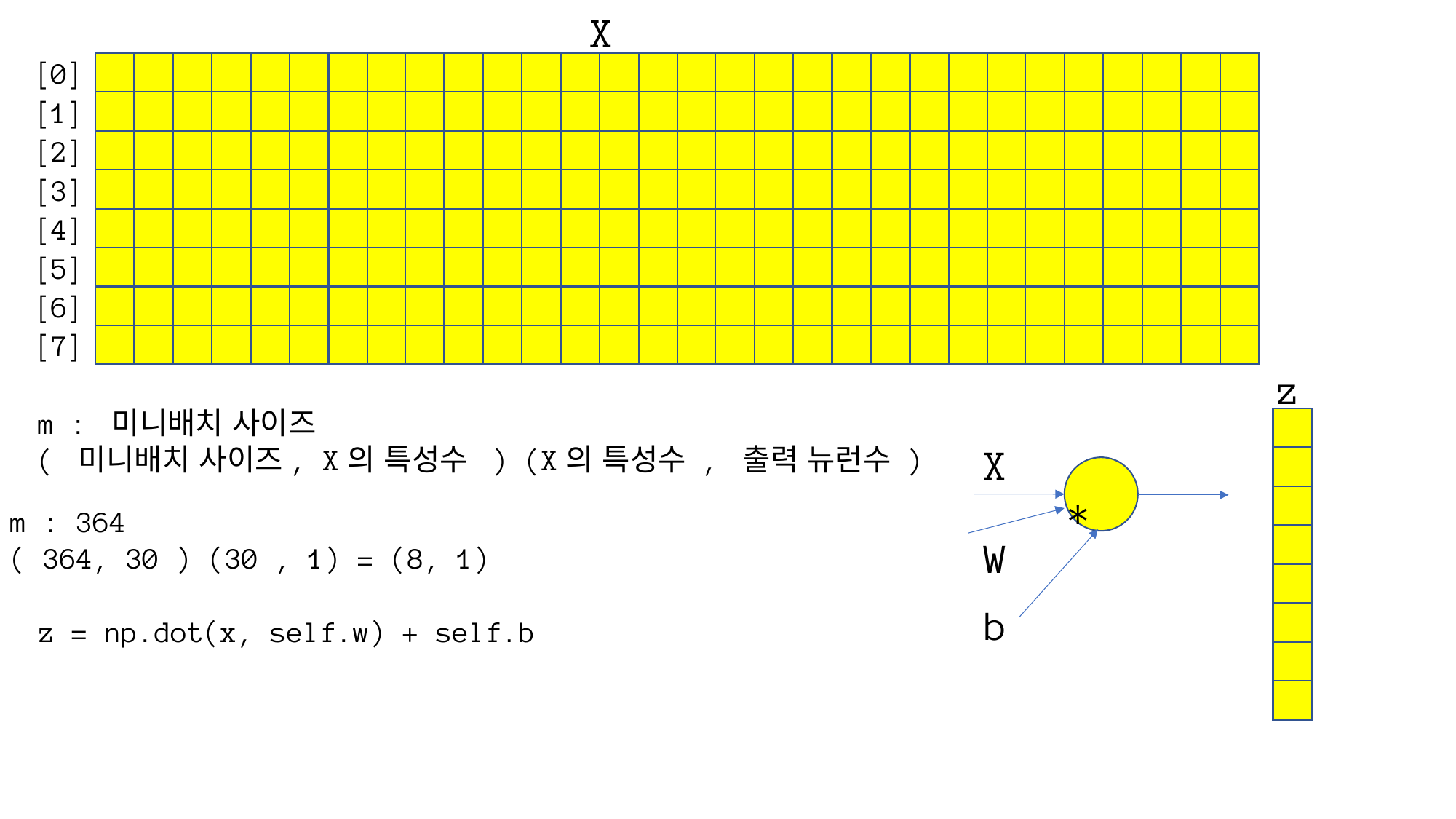

X
[0]

[1]

[2]

[3]

[4]

[5]

[6]

[7]

z
m : 미니배치 사이즈
( 미니배치 사이즈, X의 특성수  ) (X의 특성수 , 출력 뉴런수 )

X

*

m : 364
( 364, 30 ) (30 , 1) = (8, 1)

W

b

z = np.dot(x, self.w) + self.b